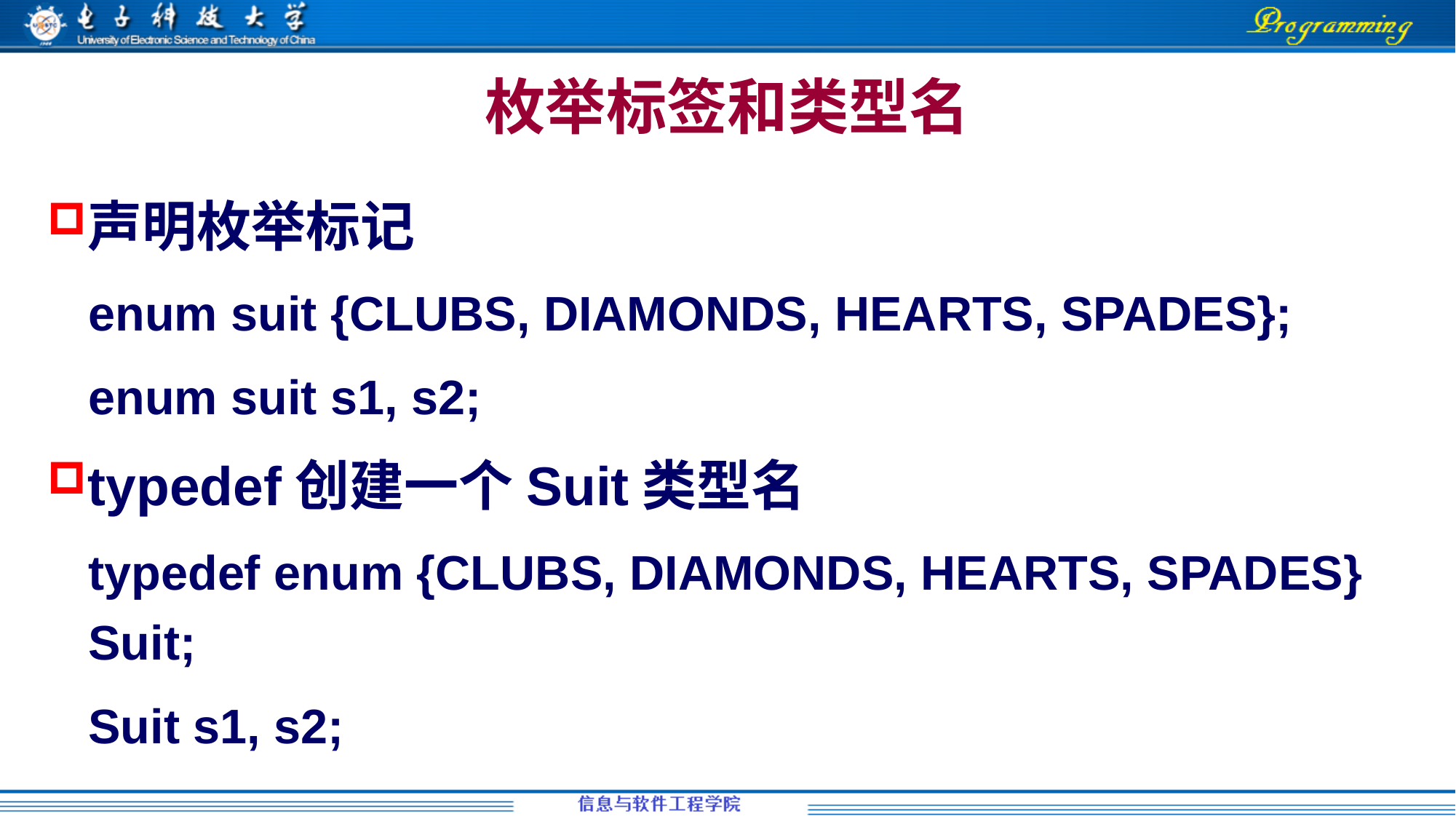

# 枚举标签和类型名
声明枚举标记
enum suit {CLUBS, DIAMONDS, HEARTS, SPADES};
enum suit s1, s2;
typedef创建一个Suit类型名
typedef enum {CLUBS, DIAMONDS, HEARTS, SPADES} Suit;
Suit s1, s2;